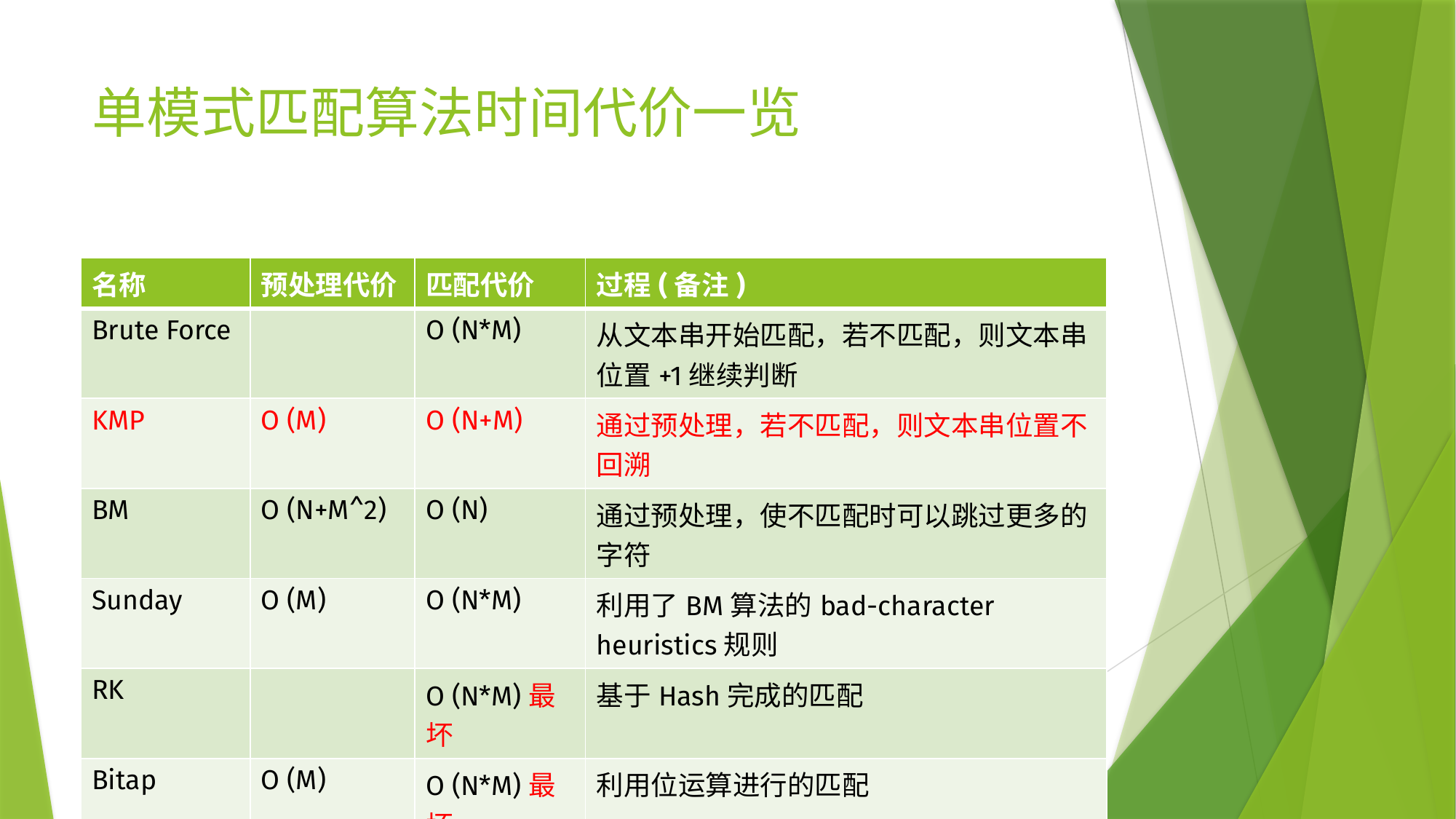

# 单模式匹配算法时间代价一览
| 名称 | 预处理代价 | 匹配代价 | 过程(备注) |
| --- | --- | --- | --- |
| Brute Force |  | O (N\*M) | 从文本串开始匹配，若不匹配，则文本串位置+1继续判断 |
| KMP | O (M) | O (N+M) | 通过预处理，若不匹配，则文本串位置不回溯 |
| BM | O (N+M^2) | O (N) | 通过预处理，使不匹配时可以跳过更多的字符 |
| Sunday | O (M) | O (N\*M) | 利用了BM算法的bad-character heuristics规则 |
| RK |  | O (N\*M)最坏 | 基于Hash完成的匹配 |
| Bitap | O (M) | O (N\*M)最坏 | 利用位运算进行的匹配 |
5